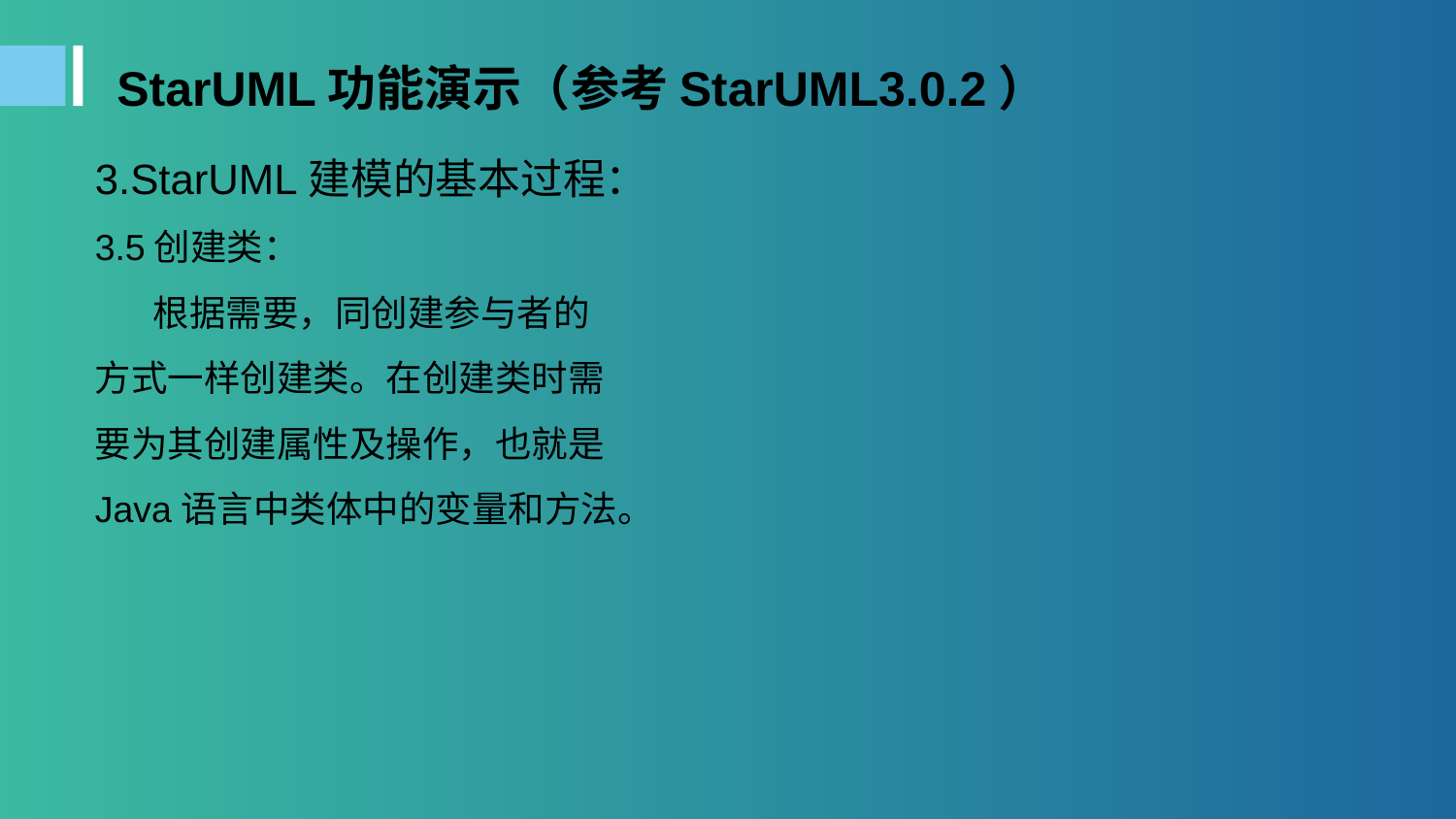

StarUML功能演示（参考StarUML3.0.2）
3.StarUML建模的基本过程：
3.5创建类：
      根据需要，同创建参与者的方式一样创建类。在创建类时需要为其创建属性及操作，也就是Java语言中类体中的变量和方法。